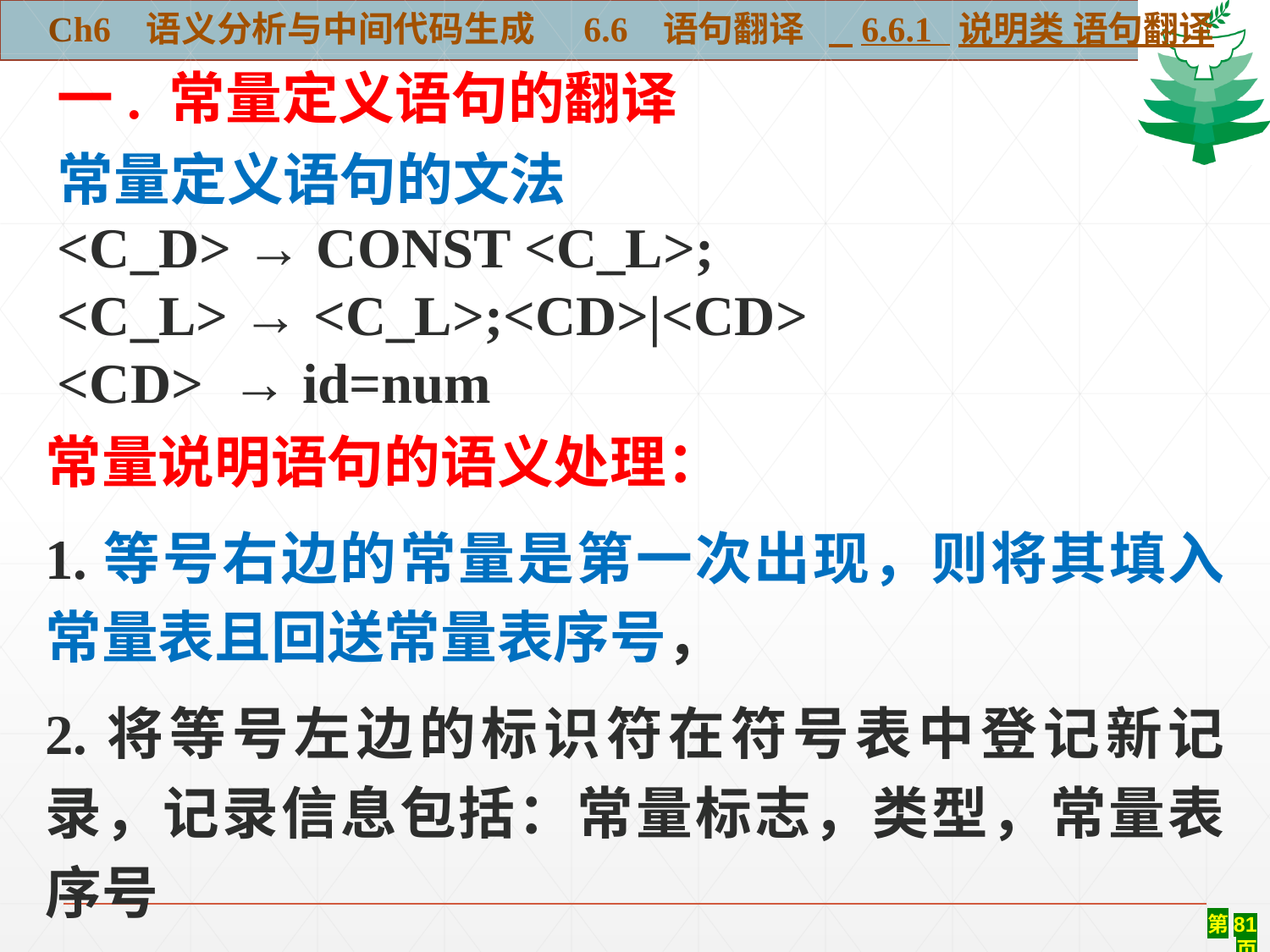

Ch6   语义分析与中间代码生成     6.6   语句翻译      6.6.1  说明类 语句翻译
 一. 常量定义语句的翻译
常量定义语句的文法
<C_D> → CONST <C_L>;
<C_L> → <C_L>;<CD>|<CD>
<CD>  → id=num
常量说明语句的语义处理：
1.等号右边的常量是第一次出现，则将其填入常量表且回送常量表序号，
2.将等号左边的标识符在符号表中登记新记录，记录信息包括：常量标志，类型，常量表序号